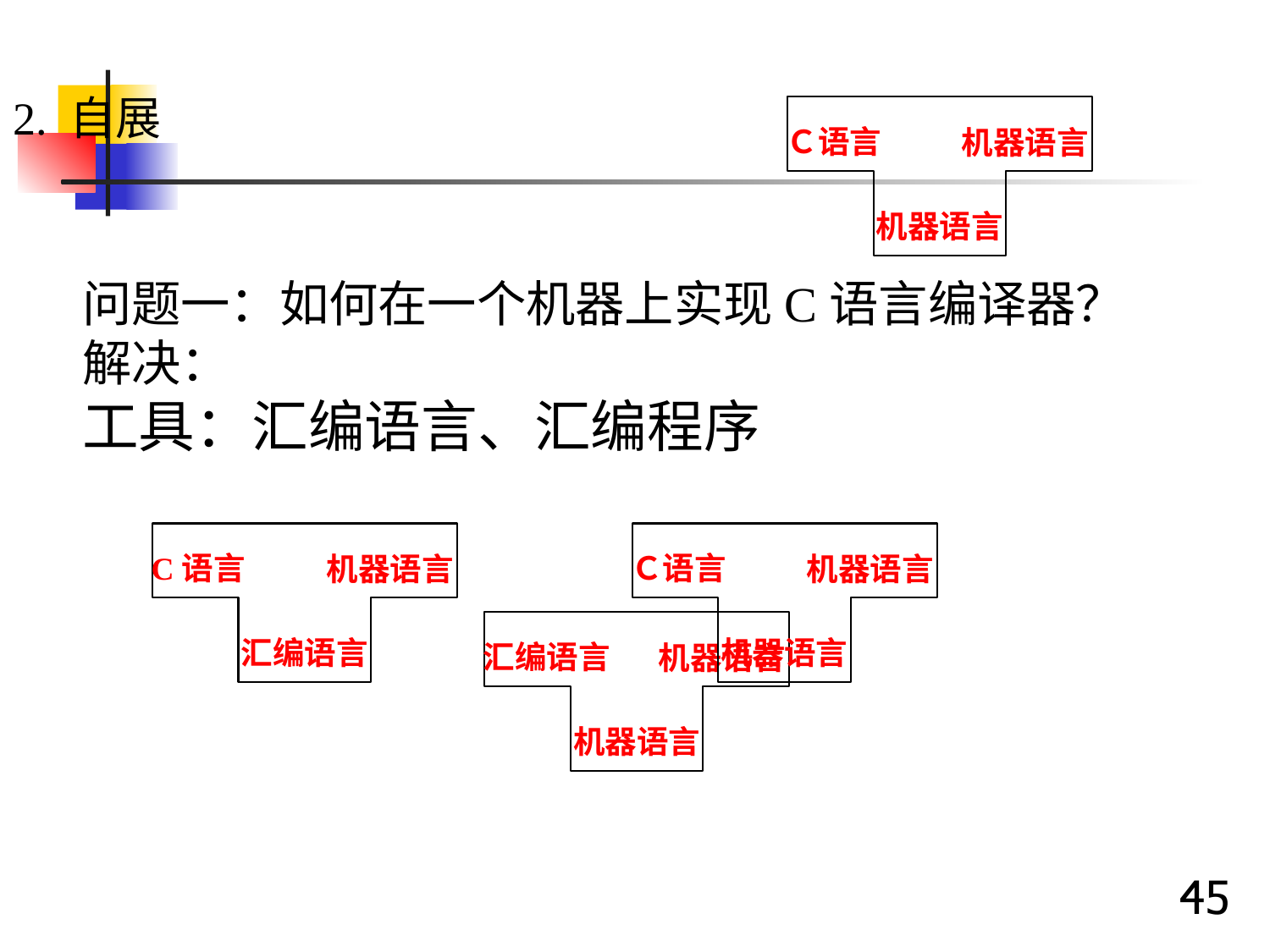

2. 自展

Ｃ语言
机器语言
机器语言
问题一：如何在一个机器上实现C语言编译器？
解决：
工具：汇编语言、汇编程序

C语言
机器语言
汇编语言

Ｃ语言
机器语言
机器语言

汇编语言
机器语言
机器语言
45